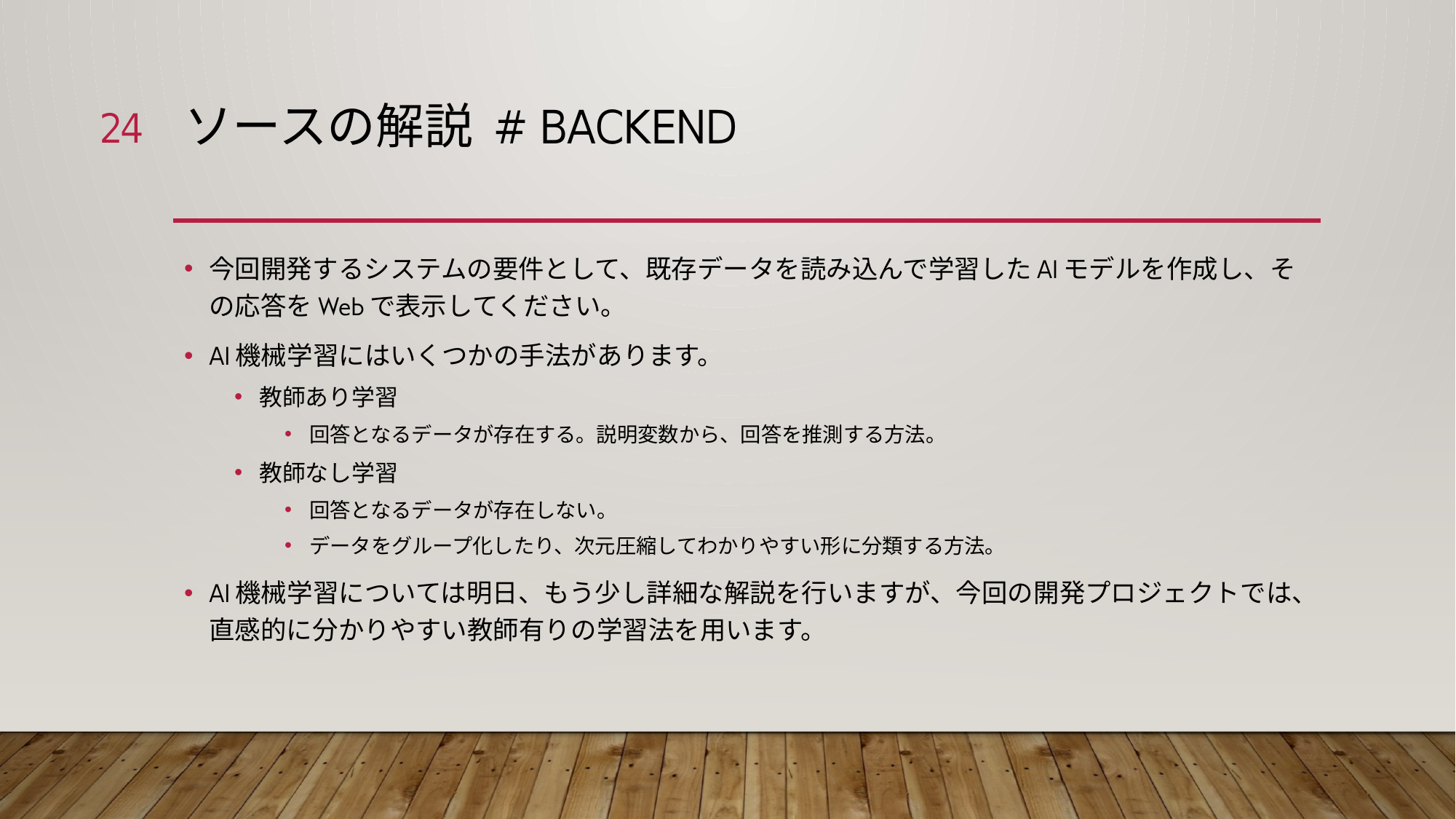

24
# ソースの解説 # backend
今回開発するシステムの要件として、既存データを読み込んで学習したAIモデルを作成し、その応答をWebで表示してください。
AI機械学習にはいくつかの手法があります。
教師あり学習
回答となるデータが存在する。説明変数から、回答を推測する方法。
教師なし学習
回答となるデータが存在しない。
データをグループ化したり、次元圧縮してわかりやすい形に分類する方法。
AI機械学習については明日、もう少し詳細な解説を行いますが、今回の開発プロジェクトでは、直感的に分かりやすい教師有りの学習法を用います。